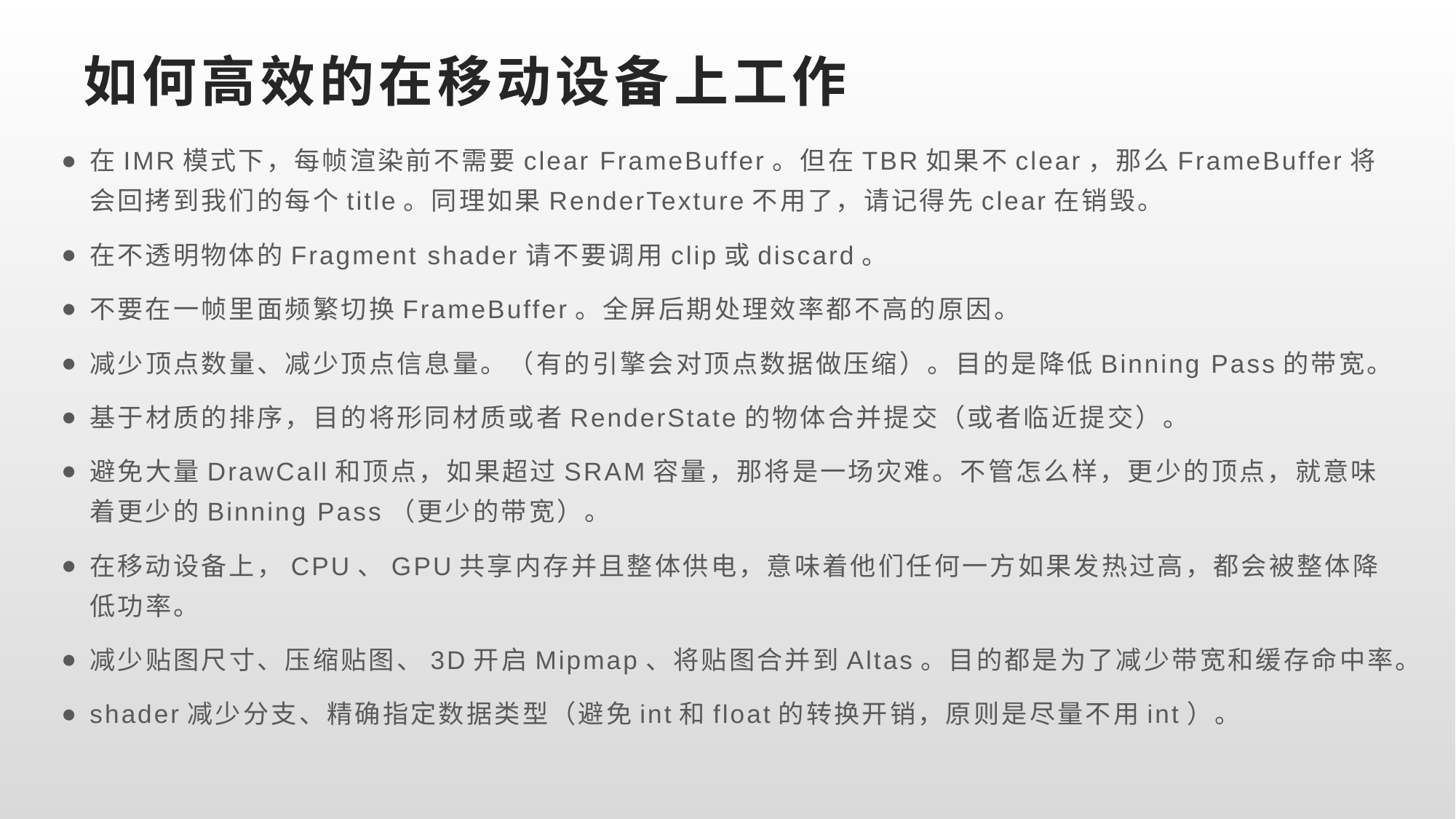

# 如何高效的在移动设备上工作
在IMR模式下，每帧渲染前不需要clear FrameBuffer。但在TBR如果不clear，那么FrameBuffer将会回拷到我们的每个title。同理如果RenderTexture不用了，请记得先clear在销毁。
在不透明物体的Fragment shader请不要调用clip或discard。
不要在一帧里面频繁切换FrameBuffer。全屏后期处理效率都不高的原因。
减少顶点数量、减少顶点信息量。（有的引擎会对顶点数据做压缩）。目的是降低Binning Pass的带宽。
基于材质的排序，目的将形同材质或者RenderState的物体合并提交（或者临近提交）。
避免大量DrawCall和顶点，如果超过SRAM容量，那将是一场灾难。不管怎么样，更少的顶点，就意味着更少的Binning Pass（更少的带宽）。
在移动设备上，CPU、GPU共享内存并且整体供电，意味着他们任何一方如果发热过高，都会被整体降低功率。
减少贴图尺寸、压缩贴图、3D开启Mipmap、将贴图合并到Altas。目的都是为了减少带宽和缓存命中率。
shader减少分支、精确指定数据类型（避免int和float的转换开销，原则是尽量不用int）。